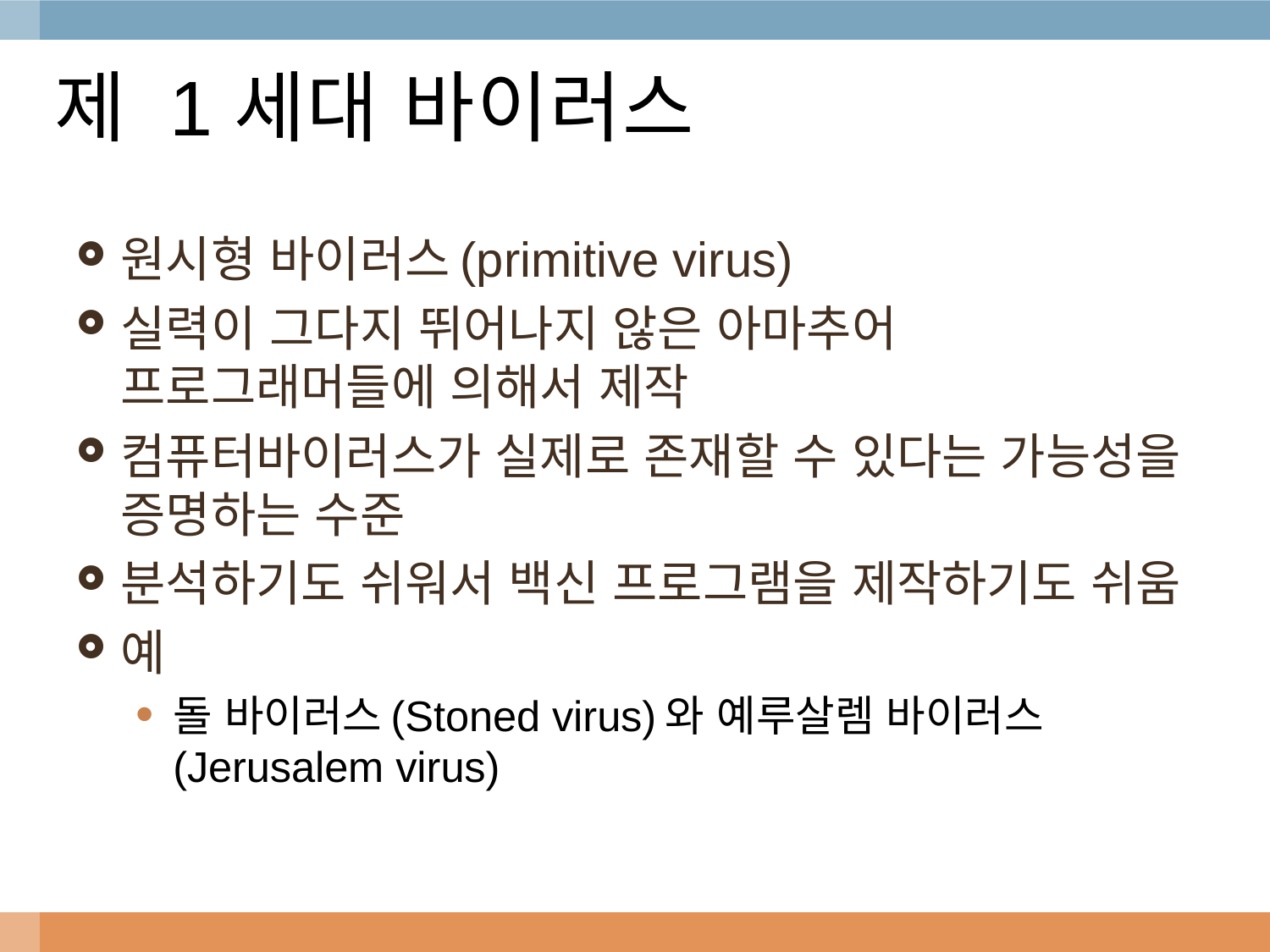

# 제 1세대 바이러스
원시형 바이러스(primitive virus)
실력이 그다지 뛰어나지 않은 아마추어 프로그래머들에 의해서 제작
컴퓨터바이러스가 실제로 존재할 수 있다는 가능성을 증명하는 수준
분석하기도 쉬워서 백신 프로그램을 제작하기도 쉬움
예
돌 바이러스(Stoned virus)와 예루살렘 바이러스(Jerusalem virus)